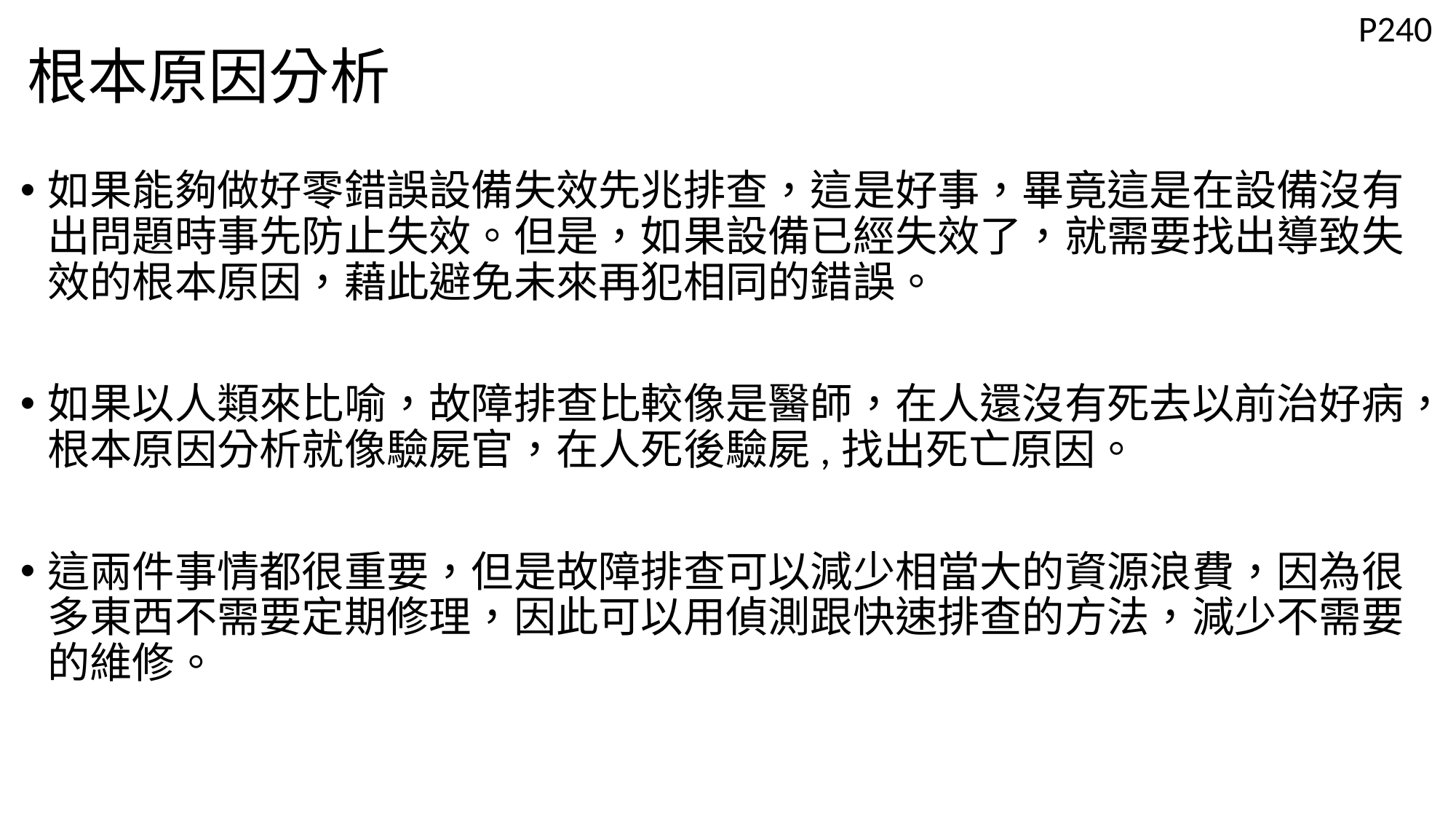

# 根本原因分析
P240
如果能夠做好零錯誤設備失效先兆排查，這是好事，畢竟這是在設備沒有出問題時事先防止失效。但是，如果設備已經失效了，就需要找出導致失效的根本原因，藉此避免未來再犯相同的錯誤。

如果以人類來比喻，故障排查比較像是醫師，在人還沒有死去以前治好病，根本原因分析就像驗屍官，在人死後驗屍,找出死亡原因。

這兩件事情都很重要，但是故障排查可以減少相當大的資源浪費，因為很多東西不需要定期修理，因此可以用偵測跟快速排查的方法，減少不需要的維修。